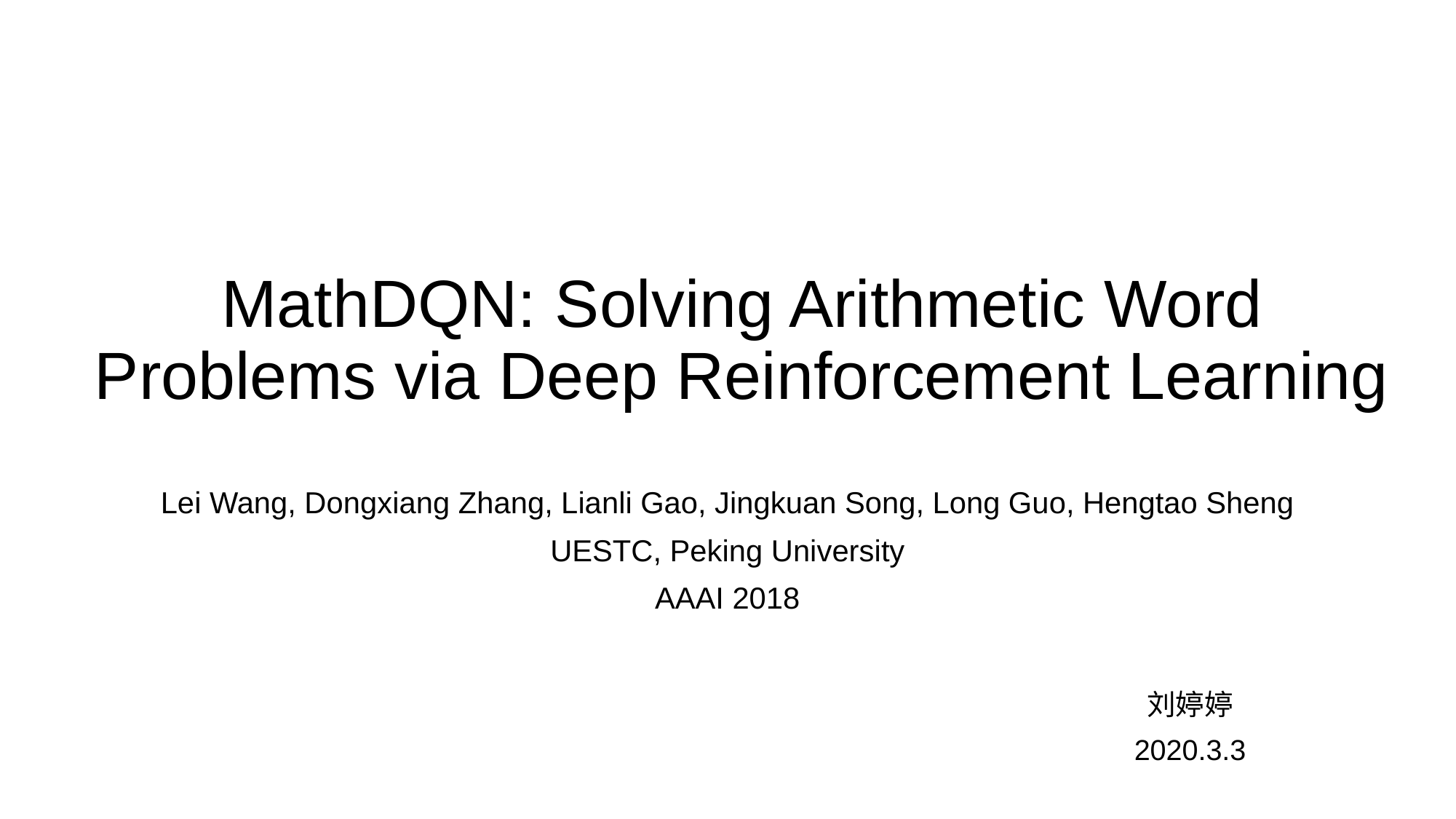

# MathDQN: Solving Arithmetic Word Problems via Deep Reinforcement Learning
Lei Wang, Dongxiang Zhang, Lianli Gao, Jingkuan Song, Long Guo, Hengtao Sheng
UESTC, Peking University
AAAI 2018
刘婷婷
2020.3.3